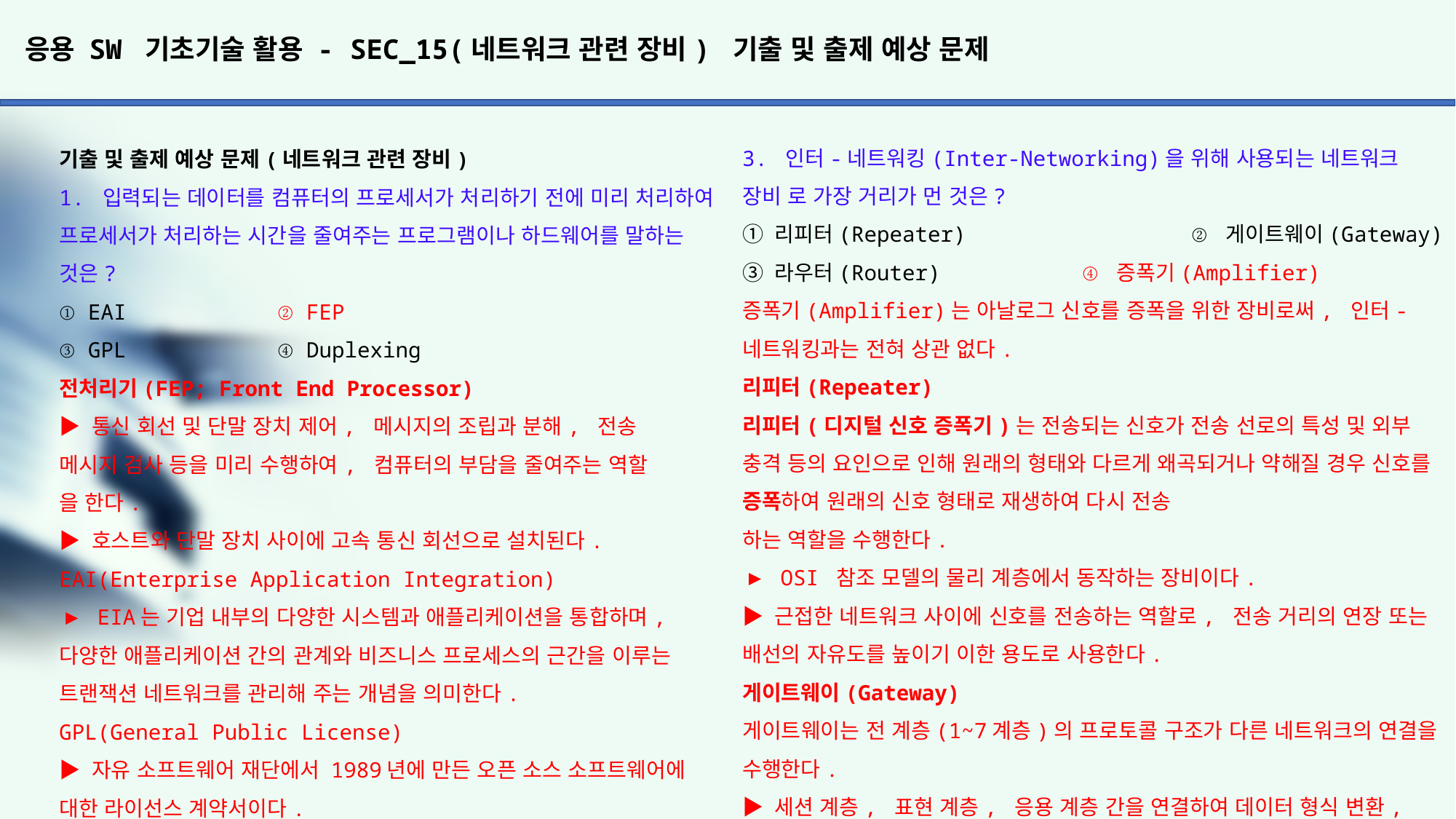

# 응용 SW 기초기술 활용 - SEC_15(네트워크 관련 장비) 기출 및 출제 예상 문제
3. 인터-네트워킹(Inter-Networking)을 위해 사용되는 네트워크 장비 로 가장 거리가 먼 것은?
① 리피터(Repeater) 		 ② 게이트웨이(Gateway)
③ 라우터(Router)		 ④ 증폭기(Amplifier)
증폭기(Amplifier)는 아날로그 신호를 증폭을 위한 장비로써, 인터-네트워킹과는 전혀 상관 없다.
리피터(Repeater)
리피터(디지털 신호 증폭기)는 전송되는 신호가 전송 선로의 특성 및 외부 충격 등의 요인으로 인해 원래의 형태와 다르게 왜곡되거나 약해질 경우 신호를 증폭하여 원래의 신호 형태로 재생하여 다시 전송
하는 역할을 수행한다.
▶ OSI 참조 모델의 물리 계층에서 동작하는 장비이다.
▶ 근접한 네트워크 사이에 신호를 전송하는 역할로, 전송 거리의 연장 또는 배선의 자유도를 높이기 이한 용도로 사용한다.
게이트웨이(Gateway)
게이트웨이는 전 계층(1~7계층)의 프로토콜 구조가 다른 네트워크의 연결을 수행한다.
▶ 세션 계층, 표현 계층, 응용 계층 간을 연결하여 데이터 형식 변환,
주소 변환, 프로토콜 변환 등을 수행한다.
▶ LAN에서 다른 네트워크에 데이터를 보내거나 다른 네트워크로부터
데이터를 받아 들이는 출입구 역할을 한다.
스위치(Switch)
스위치는 브리지와 같이 LAN과 LAN을 연결하여 훨씬 더 큰 LAN을 만드는 장치이다.
▶ 하드웨어를 기반으로 처리하므로 전송 속도가 빠르다.
▶ 포트마다 각기 다른 전송 속도를 지원하도록 제어할 수도 있고, 수십에서 수백 개의 포트를 제공한다.
▶ OSI 참조 모델의 데이터 링크 계층에서 사용된다.
4. 네트워크 장비에 대한 설명으로 옳지 않은 것은?
① 브라우터는 전송되는 신호가 전송 선로의 특성 및 외부 충격 등의 요인으로 인해 원래의 형태와 다르게 왜곡되거나 약해질 경우 원래의 신호 형태로 재생하여 다시 전송하는 역할을 수행한다.
② 브리지는 LAN과 LAN을 연결하거나 LAN 안에서의 컴퓨터 그룹을 연결하는 기능을 수행하며, 데이터 링크 계층 중 MAC 계층에서 사용된다.
③ 스위치는 LAN과 LAN을 연결하여 훨씬 더 큰 LAN을 만드는 장치로, OSI 7계층의 데이터 링크 계층에서 사용된다.
④ 라우터는 LAN과 LAN의 연결 기능에 데이터 전송의 최적 경로를 선택할 수 있는 기능이 추가된 것으로, 서로 다른 LAN이나 LAN과 WAN의 연결도 수행하고, OSI 7계층의 네트워크 계층에서 동작한다.
①번은 리피터에 대한 설명이다.
브라우터(Brouter) : 브리지와 라우터의 기능을 모두 수행하는 장치로,
브리지 기능은 내부 네트워크를 분리하는 용도로 사용하고 라우터 기능
은 외부 네트워크에 연결하는 용도로 사용한다.
기출 및 출제 예상 문제(네트워크 관련 장비)
1. 입력되는 데이터를 컴퓨터의 프로세서가 처리하기 전에 미리 처리하여 프로세서가 처리하는 시간을 줄여주는 프로그램이나 하드웨어를 말하는 것은?
① EAI		② FEP
③ GPL		④ Duplexing
전처리기(FEP; Front End Processor)
▶ 통신 회선 및 단말 장치 제어, 메시지의 조립과 분해, 전송
메시지 검사 등을 미리 수행하여, 컴퓨터의 부담을 줄여주는 역할
을 한다.
▶ 호스트와 단말 장치 사이에 고속 통신 회선으로 설치된다.
EAI(Enterprise Application Integration)
▶ EIA는 기업 내부의 다양한 시스템과 애플리케이션을 통합하며,
다양한 애플리케이션 간의 관계와 비즈니스 프로세스의 근간을 이루는 트랜잭션 네트워크를 관리해 주는 개념을 의미한다.
GPL(General Public License)
▶ 자유 소프트웨어 재단에서 1989년에 만든 오픈 소스 소프트웨어에 대한 라이선스 계약서이다.
Duplexing
▶ 단일 매체, 장치, 포트에서 ‘동시 양방향 통신’을 가능케 해주는 기능이며, 송,수신, 상향/하향 링크의 구분 기능을 하나의
제품에 결합시키는 기능 또한 존재한다.
2. 두 개의 서로 다른 형태의 네트워크를 상호 접속하는 3계층 장비를 무엇이라고 하는가?
① 허브		② 리피터
③ 브리지		④ 라우터
3계층 장비라면 네트워크 계층에서 동작하는 장비를 말한다. 네트워크 계층에서 동작하는 장비는 라우터이다.
라우터(Router)
라우터는 브리지와 같이 LAN과 LAN의 연결 기능에 데이터 전송의
최적 경로를 선택할 수 있는 기능이 추가된 것으로, 서로 다른 LAN이나 LAL과 WAN의 연결도 수행한다.
▶ OSI 참조 모델의 네트워크 계층에서 동작하는 장비이다.
▶ 접속 가능한 경로에 대한 정보를 라우팅 제어표(Routing Table)
에 저장하여 보관한다.
▶ 3계층(네트워크 계층)까지의 프로토콜 구조가 다른 네트워크 간의 연결을 위해 프로토콜 변환 기능을 수행한다.